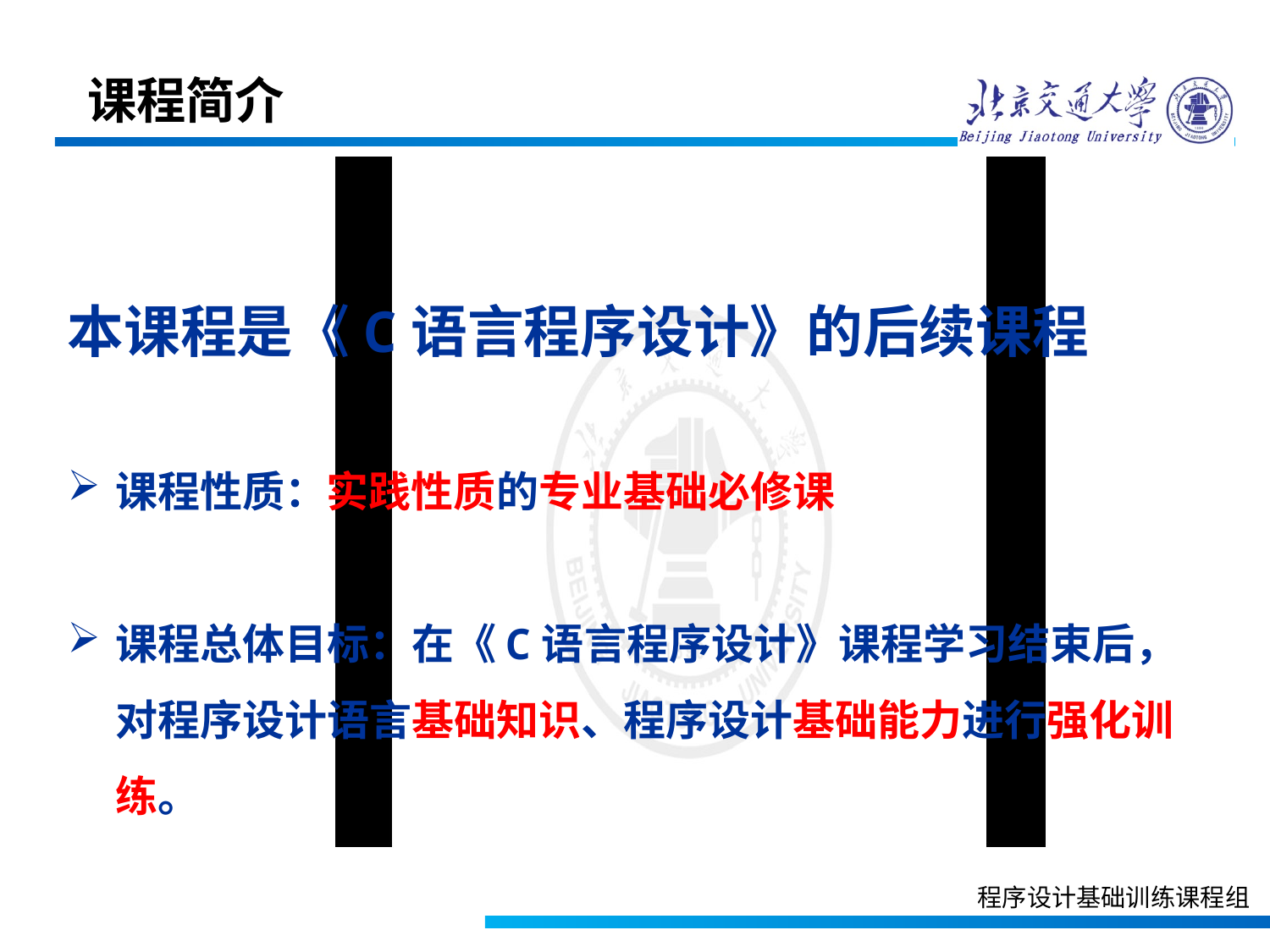

课程简介
本课程是《C语言程序设计》的后续课程

课程性质：实践性质的专业基础必修课

课程总体目标：在《C语言程序设计》课程学习结束后，对程序设计语言基础知识、程序设计基础能力进行强化训练。
程序设计基础训练课程组